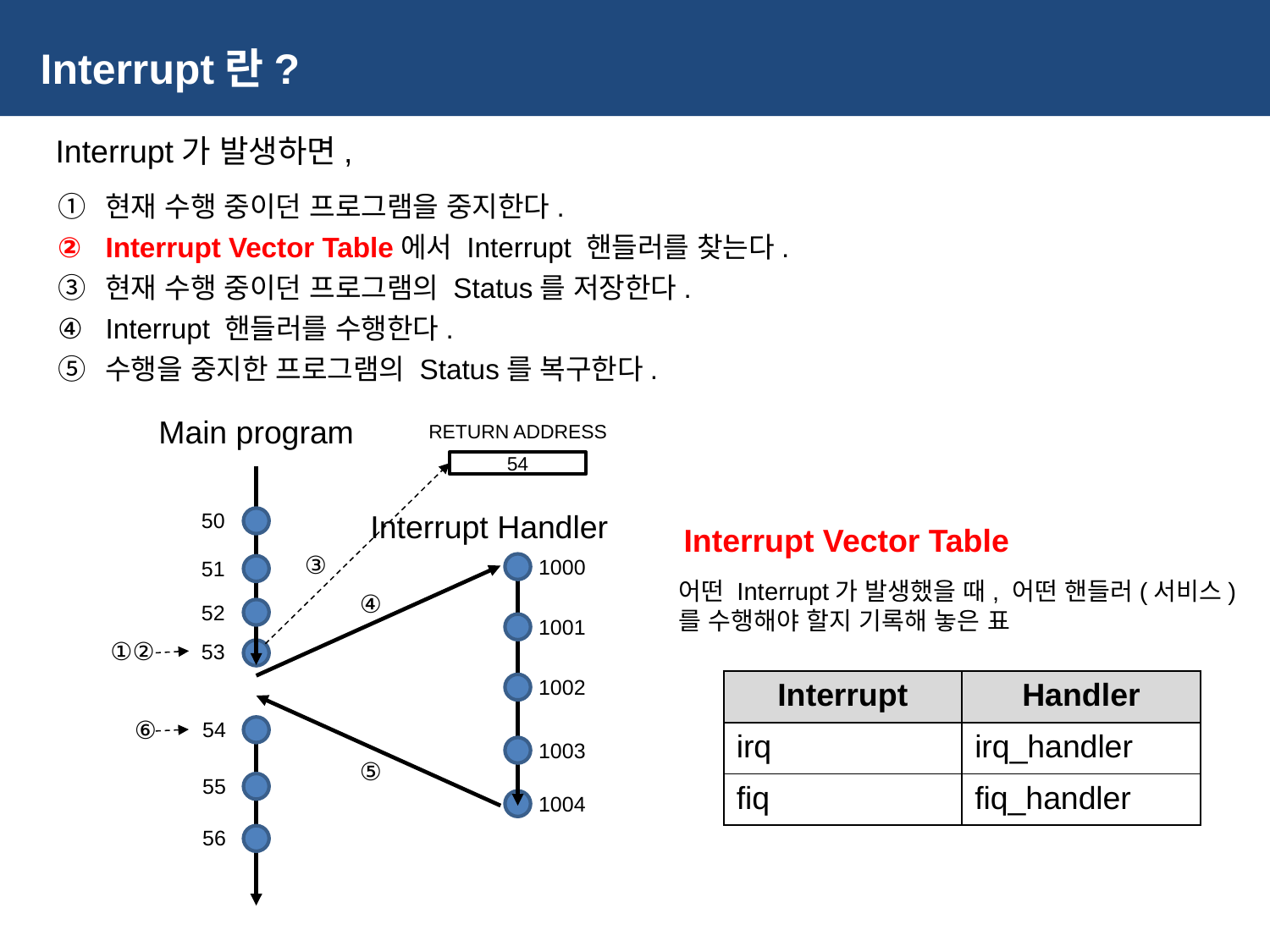

Interrupt란?
Interrupt가 발생하면,
현재 수행 중이던 프로그램을 중지한다.
Interrupt Vector Table에서 Interrupt 핸들러를 찾는다.
현재 수행 중이던 프로그램의 Status를 저장한다.
Interrupt 핸들러를 수행한다.
수행을 중지한 프로그램의 Status를 복구한다.
Main program
RETURN ADDRESS
54
50
Interrupt Handler

Interrupt Vector Table
③
1000
51

어떤 Interrupt가 발생했을 때, 어떤 핸들러(서비스)를 수행해야 할지 기록해 놓은 표
④
52

1001

①②
53

1002
| Interrupt | Handler |
| --- | --- |
| irq | irq\_handler |
| fiq | fiq\_handler |

⑥
54

1003

⑤
55

1004

56